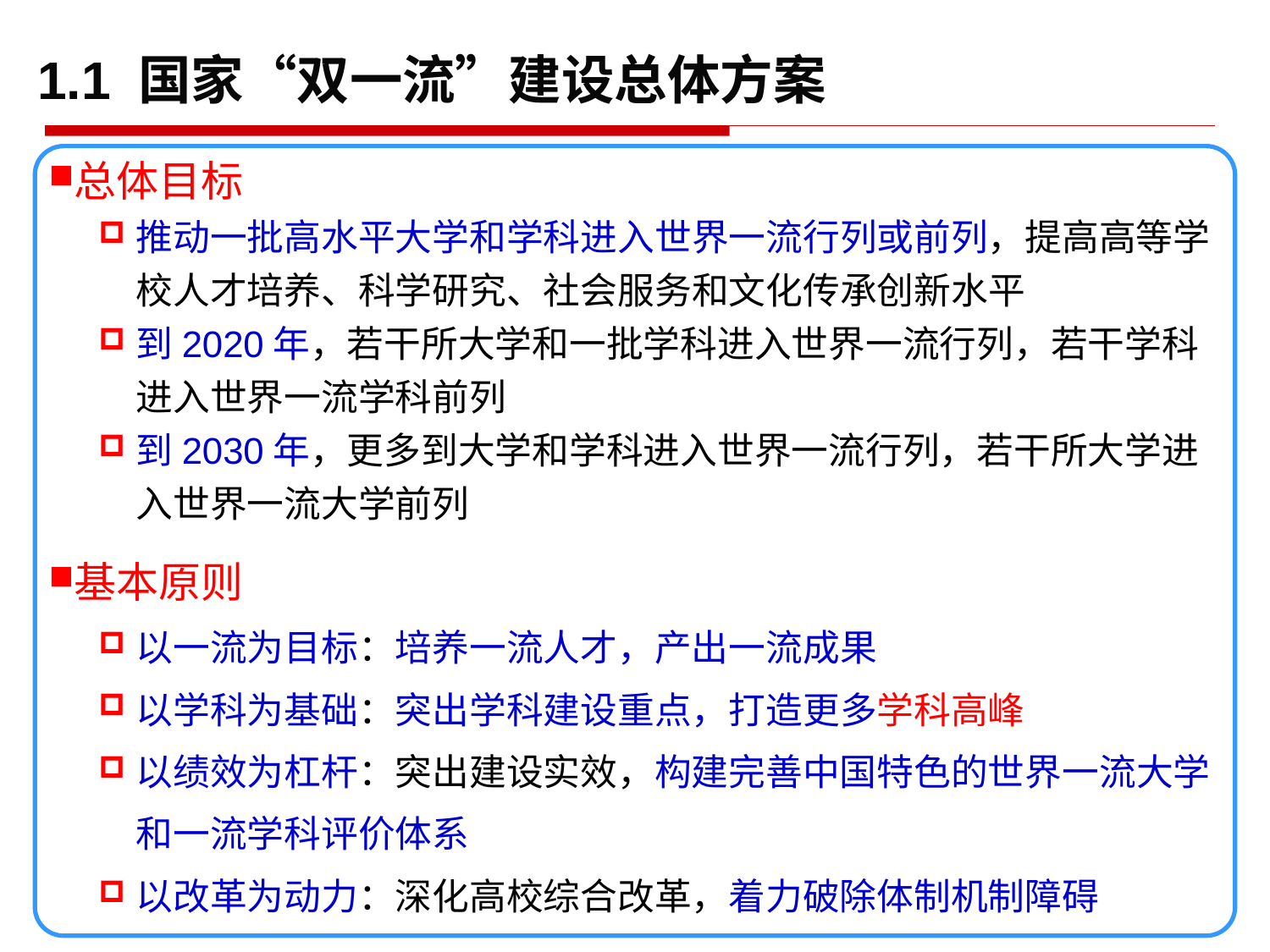

1.1 国家“双一流”建设总体方案
总体目标
推动一批高水平大学和学科进入世界一流行列或前列，提高高等学校人才培养、科学研究、社会服务和文化传承创新水平
到2020年，若干所大学和一批学科进入世界一流行列，若干学科进入世界一流学科前列
到2030年，更多到大学和学科进入世界一流行列，若干所大学进入世界一流大学前列
基本原则
以一流为目标：培养一流人才，产出一流成果
以学科为基础：突出学科建设重点，打造更多学科高峰
以绩效为杠杆：突出建设实效，构建完善中国特色的世界一流大学和一流学科评价体系
以改革为动力：深化高校综合改革，着力破除体制机制障碍